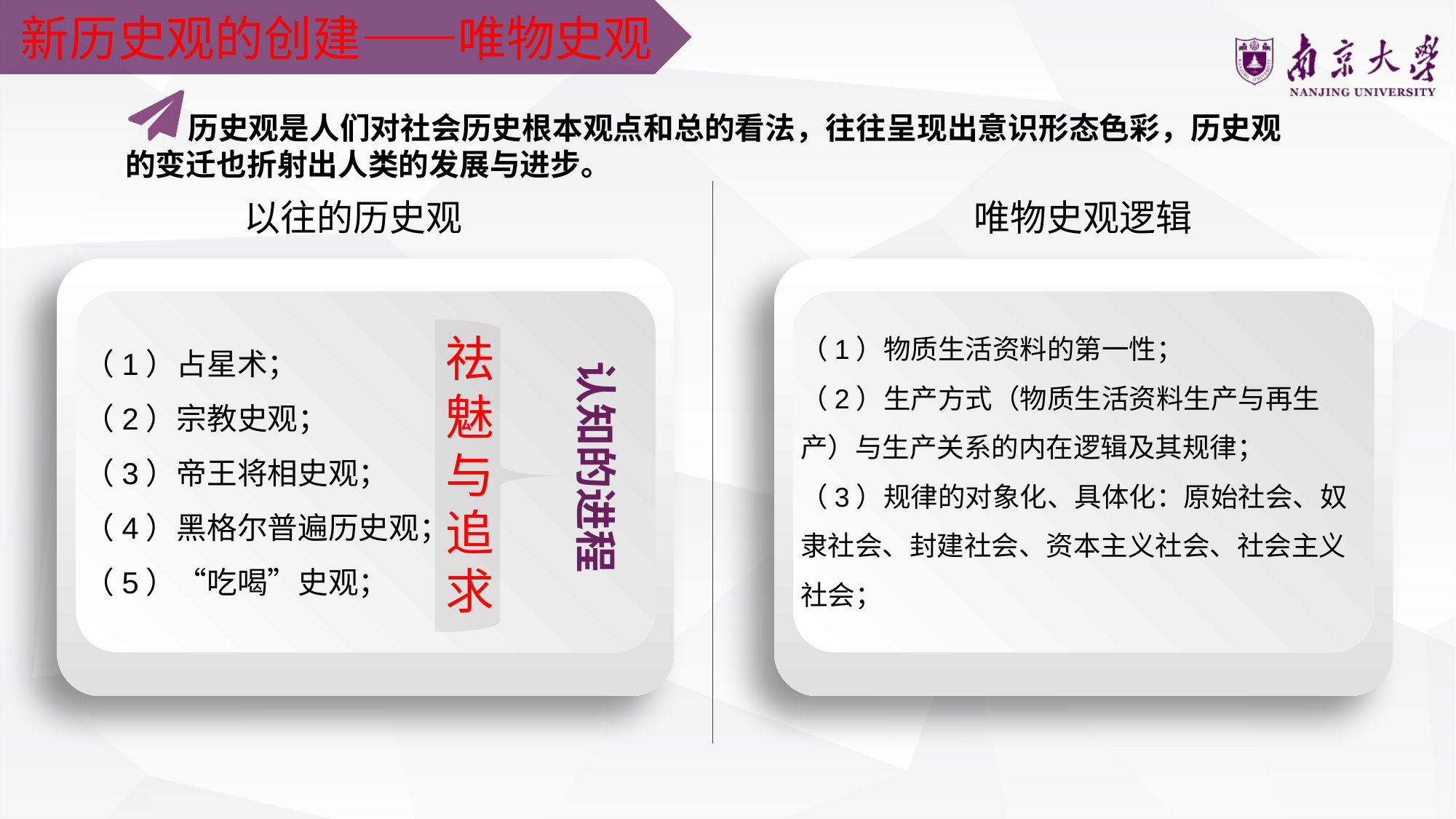

新历史观的创建——唯物史观

        历史观是人们对社会历史根本观点和总的看法，往往呈现出意识形态色彩，历史观的变迁也折射出人类的发展与进步。
以往的历史观
唯物史观逻辑

（1）物质生活资料的第一性；
（2）生产方式（物质生活资料生产与再生产）与生产关系的内在逻辑及其规律；
（3）规律的对象化、具体化：原始社会、奴隶社会、封建社会、资本主义社会、社会主义社会；

祛魅与追求
（1）占星术；
（2）宗教史观；
（3）帝王将相史观；
（4）黑格尔普遍历史观；
（5）“吃喝”史观；
认知的进程